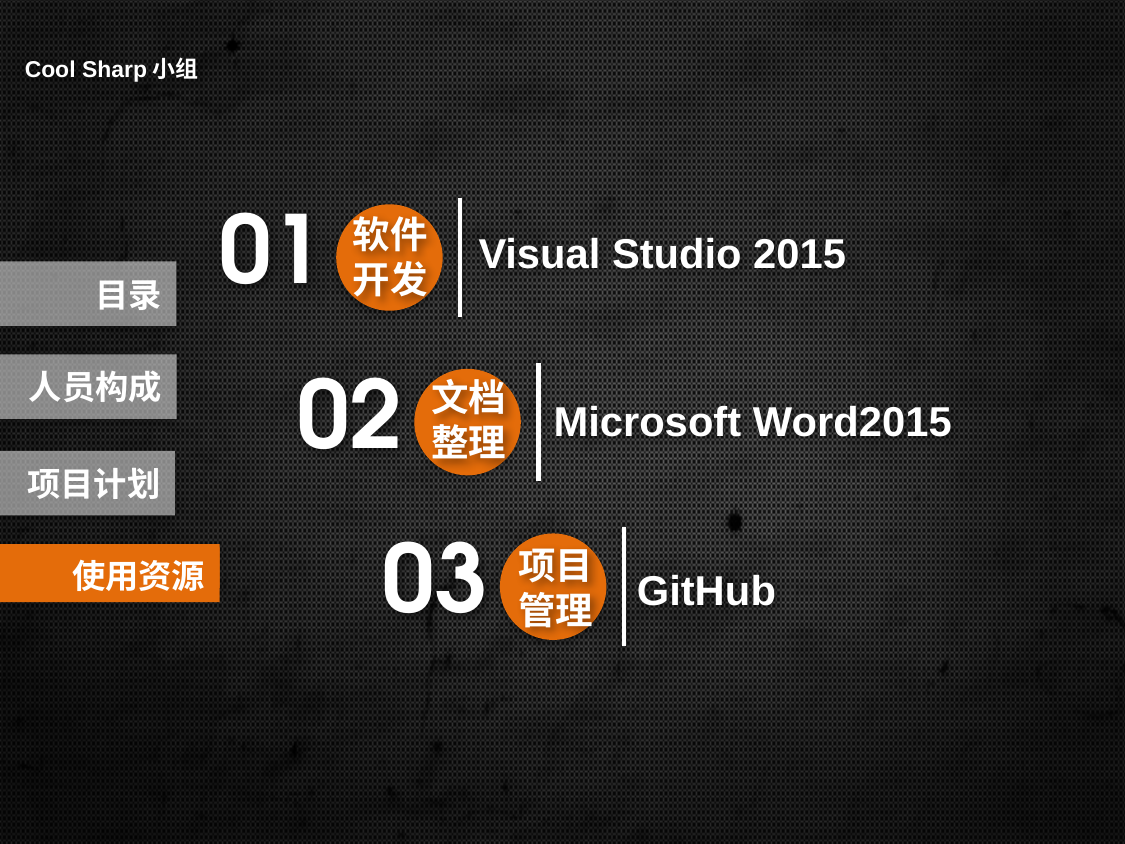

Cool Sharp小组
01

软件
开发
Visual Studio 2015

目录

人员构成
02
文档
整理

Microsoft Word2015

项目计划
03

项目管理

使用资源
GitHub